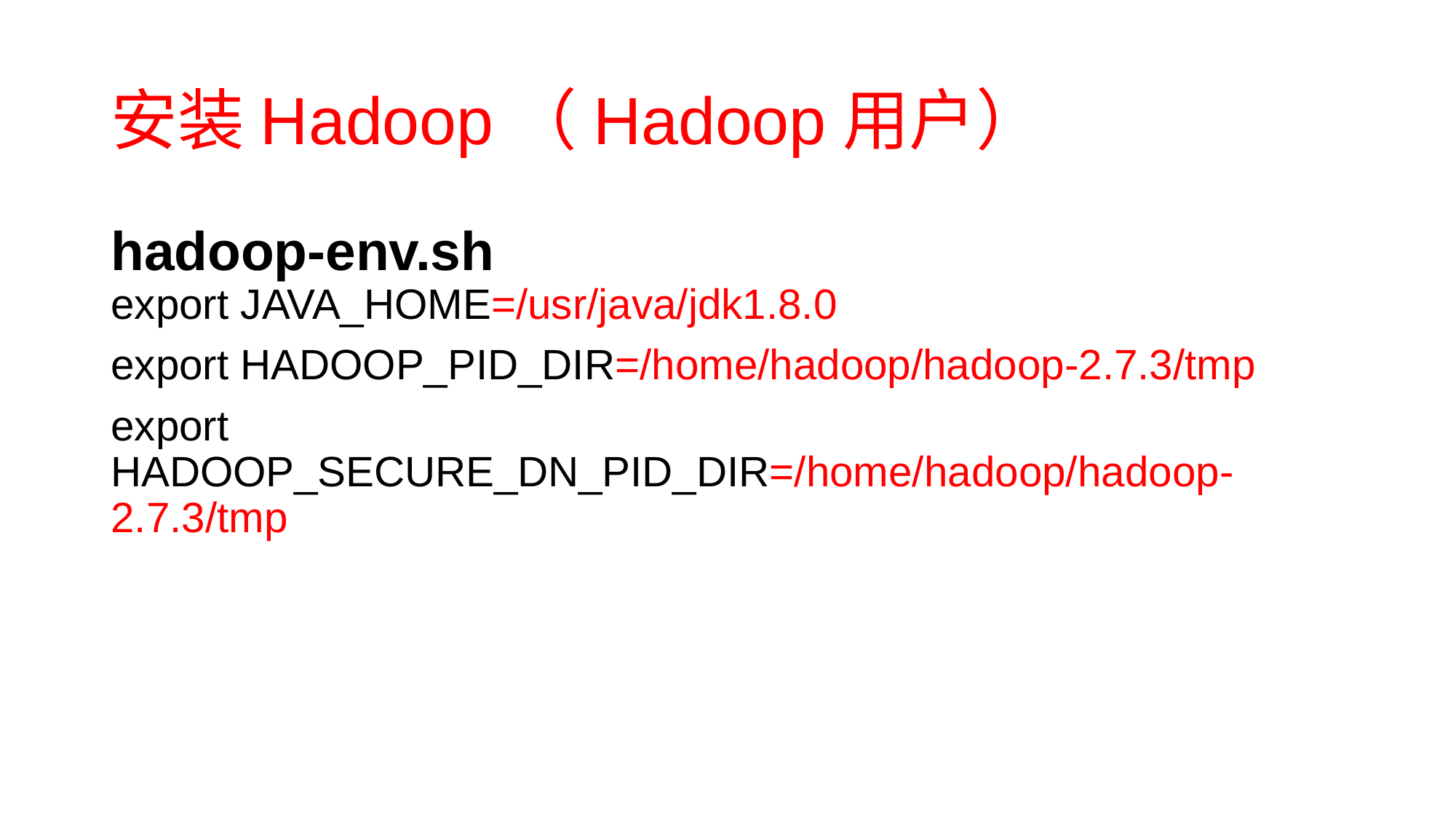

# 安装Hadoop（Hadoop用户）
hadoop-env.sh
export JAVA_HOME=/usr/java/jdk1.8.0
export HADOOP_PID_DIR=/home/hadoop/hadoop-2.7.3/tmp
export HADOOP_SECURE_DN_PID_DIR=/home/hadoop/hadoop-2.7.3/tmp